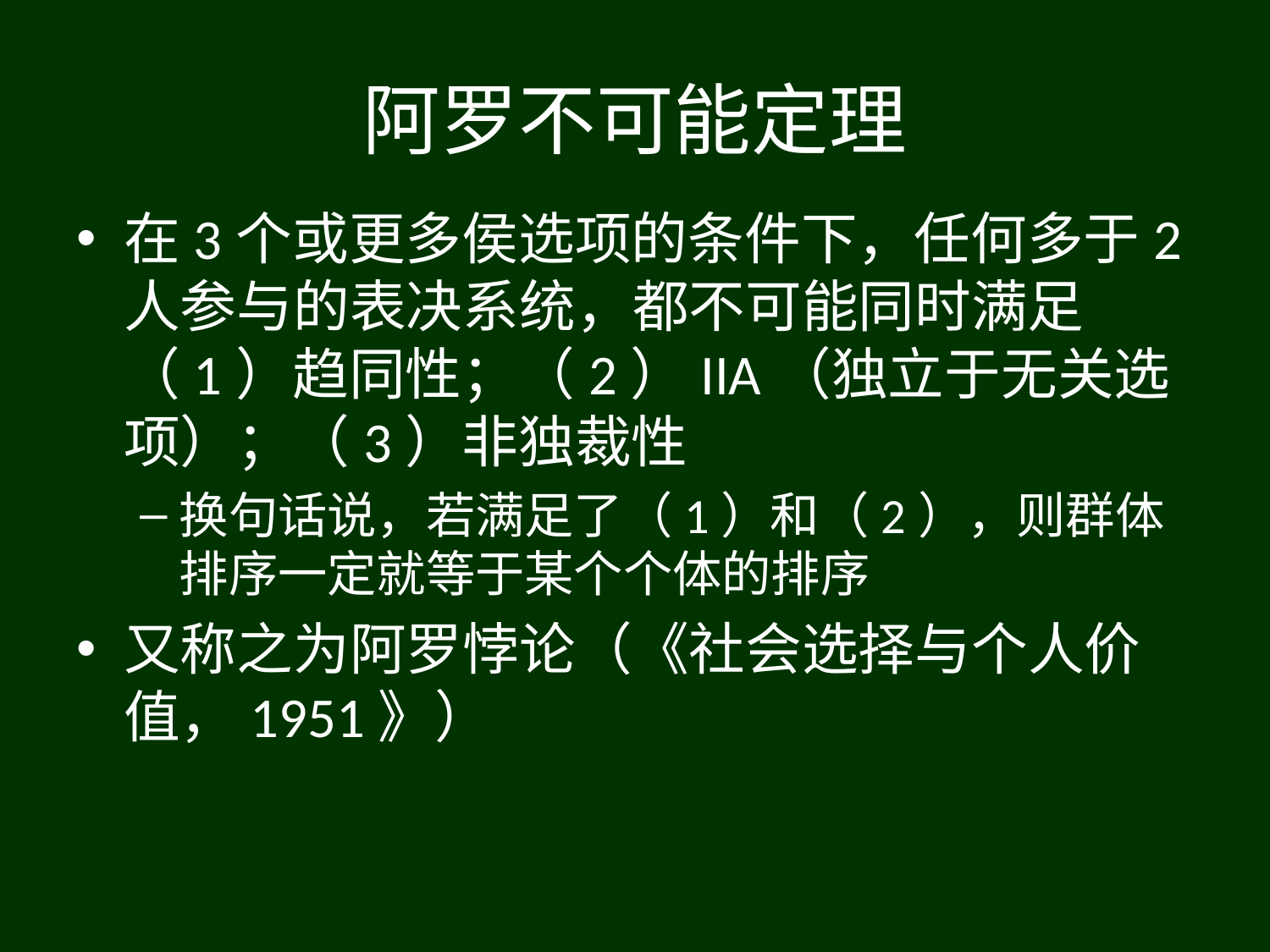

# 阿罗不可能定理
在3个或更多侯选项的条件下，任何多于2人参与的表决系统，都不可能同时满足（1）趋同性；（2）IIA（独立于无关选项）；（3）非独裁性
换句话说，若满足了（1）和（2），则群体排序一定就等于某个个体的排序
又称之为阿罗悖论（《社会选择与个人价值，1951》）